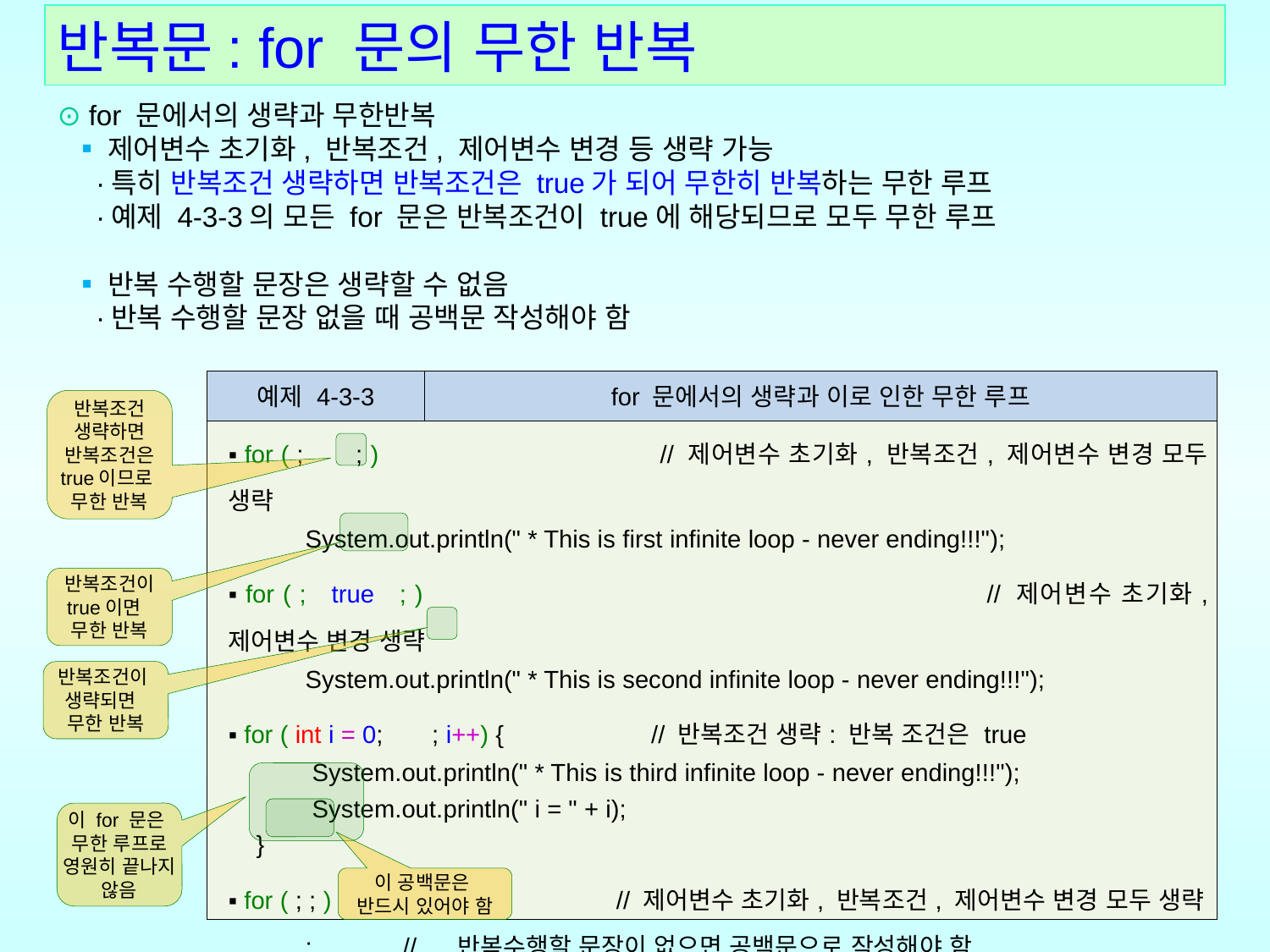

반복문: for 문의 무한 반복
⊙ for 문에서의 생략과 무한반복
  ▪제어변수 초기화, 반복조건, 제어변수 변경 등 생략 가능
     ∙특히 반복조건 생략하면 반복조건은 true가 되어 무한히 반복하는 무한 루프
     ∙예제 4-3-3의 모든 for 문은 반복조건이 true에 해당되므로 모두 무한 루프

  ▪반복 수행할 문장은 생략할 수 없음
     ∙반복 수행할 문장 없을 때 공백문 작성해야 함
| 예제 4-3-3 | for 문에서의 생략과 이로 인한 무한 루프 |
| --- | --- |
| ▪ for ( ; ; ) // 제어변수 초기화, 반복조건, 제어변수 변경 모두 생략 System.out.println(" \* This is first infinite loop - never ending!!!"); ▪ for ( ; true ; ) // 제어변수 초기화, 제어변수 변경 생략 System.out.println(" \* This is second infinite loop - never ending!!!"); ▪ for ( int i = 0; ; i++) { // 반복조건 생략: 반복 조건은 true System.out.println(" \* This is third infinite loop - never ending!!!"); System.out.println(" i = " + i); } ▪ for ( ; ; ) // 제어변수 초기화, 반복조건, 제어변수 변경 모두 생략 ; // 반복수행할 문장이 없으면 공백문으로 작성해야 함 | ▪ for ( ; ; ) // 제어변수 초기화, 반복조건, 제어변수 변경 모두 생략 System.out.println(" \* This is first infinite loop - never ending!!!"); ▪ for ( ; true; ) // 제어변수 초기화, 제어변수 변경 생략 System.out.println(" \* This is second infinite loop - never ending!!!"); ▪ for ( int i = 0; ; i++) { // 반복조건 생략 System.out.println(" \* This is third infinite loop - never ending!!!"); System.out.println(" i = " + i); } ▪ for ( ; ; ) // 제어변수 초기화, 반복조건, 제어변수 변경 모두 생략 ; // 반복수행할 문장이 없으면 공백문으로 작성해야 함 |
반복조건 생략하면 반복조건은 true이므로  무한 반복

반복조건이 true이면   무한 반복

반복조건이
생략되면   무한 반복

이 for 문은
무한 루프로
영원히 끝나지 않음
이 공백문은
반드시 있어야 함